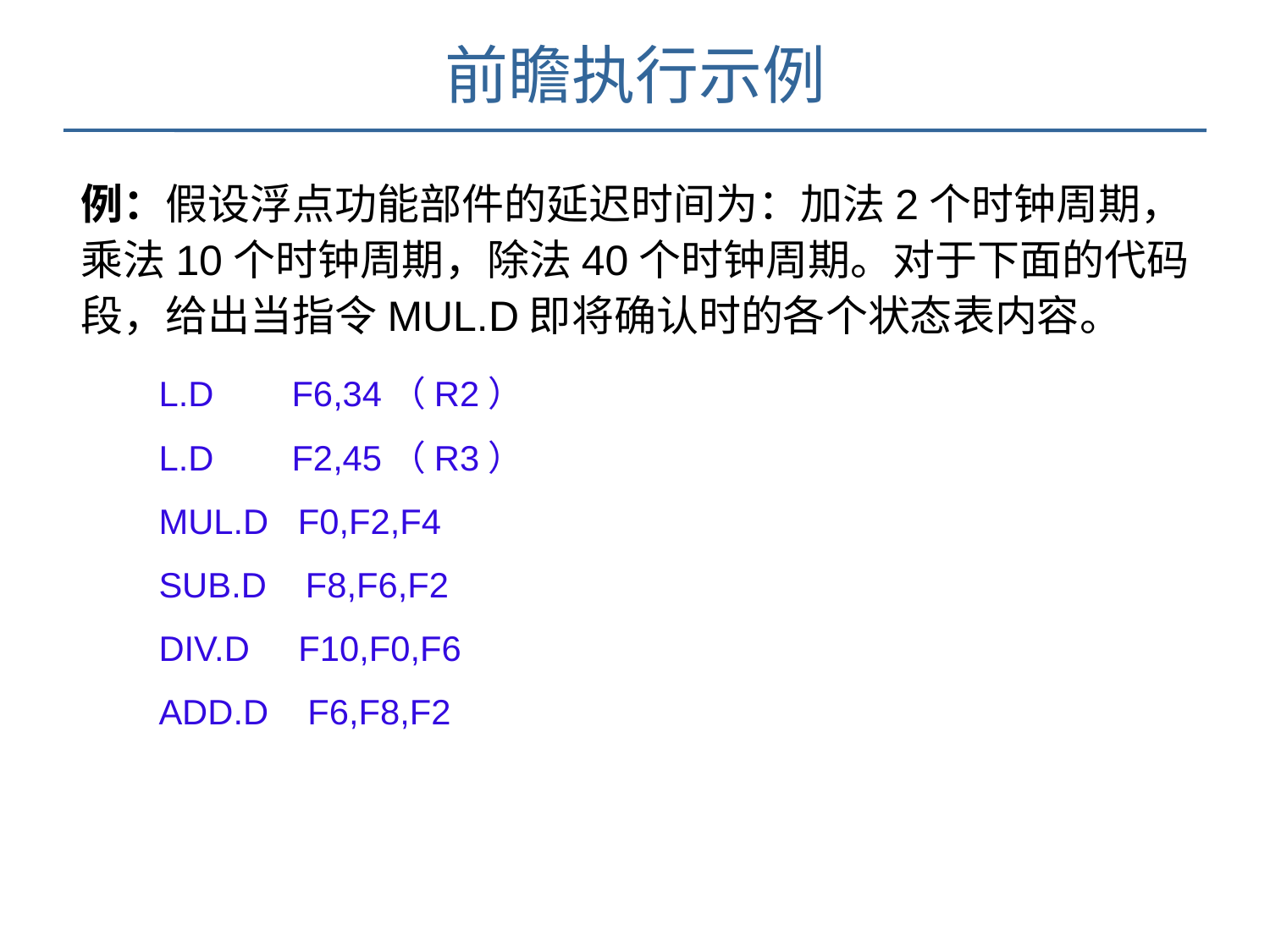

前瞻执行示例
例：假设浮点功能部件的延迟时间为：加法2个时钟周期，乘法10个时钟周期，除法40个时钟周期。对于下面的代码段，给出当指令MUL.D即将确认时的各个状态表内容。
        L.D        F6,34（R2）
        L.D        F2,45（R3）
        MUL.D   F0,F2,F4
        SUB.D    F8,F6,F2
        DIV.D     F10,F0,F6
        ADD.D    F6,F8,F2